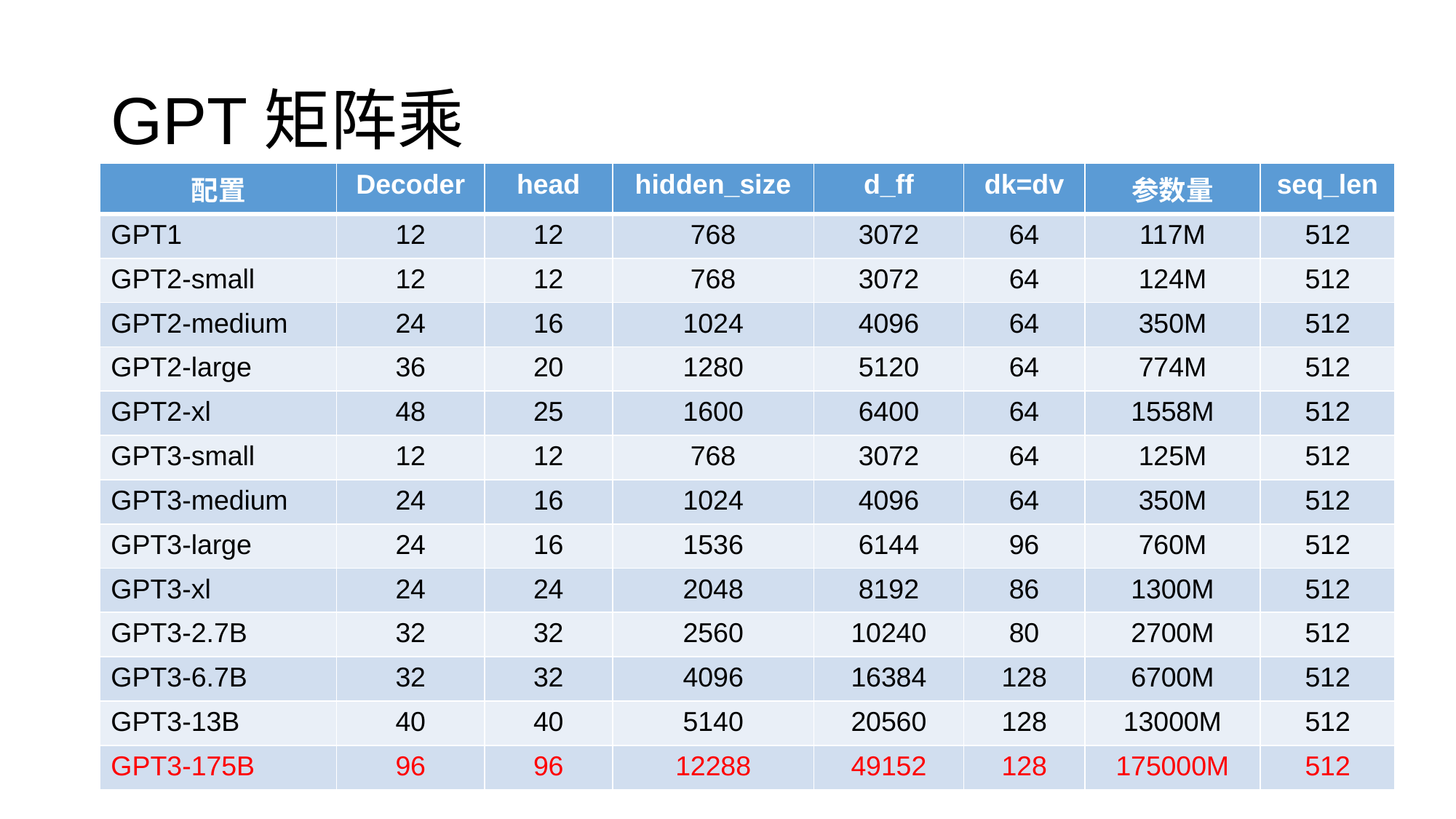

# GPT矩阵乘
| 配置 | Decoder | head | hidden\_size | d\_ff | dk=dv | 参数量 | seq\_len |
| --- | --- | --- | --- | --- | --- | --- | --- |
| GPT1 | 12 | 12 | 768 | 3072 | 64 | 117M | 512 |
| GPT2-small | 12 | 12 | 768 | 3072 | 64 | 124M | 512 |
| GPT2-medium | 24 | 16 | 1024 | 4096 | 64 | 350M | 512 |
| GPT2-large | 36 | 20 | 1280 | 5120 | 64 | 774M | 512 |
| GPT2-xl | 48 | 25 | 1600 | 6400 | 64 | 1558M | 512 |
| GPT3-small | 12 | 12 | 768 | 3072 | 64 | 125M | 512 |
| GPT3-medium | 24 | 16 | 1024 | 4096 | 64 | 350M | 512 |
| GPT3-large | 24 | 16 | 1536 | 6144 | 96 | 760M | 512 |
| GPT3-xl | 24 | 24 | 2048 | 8192 | 86 | 1300M | 512 |
| GPT3-2.7B | 32 | 32 | 2560 | 10240 | 80 | 2700M | 512 |
| GPT3-6.7B | 32 | 32 | 4096 | 16384 | 128 | 6700M | 512 |
| GPT3-13B | 40 | 40 | 5140 | 20560 | 128 | 13000M | 512 |
| GPT3-175B | 96 | 96 | 12288 | 49152 | 128 | 175000M | 512 |